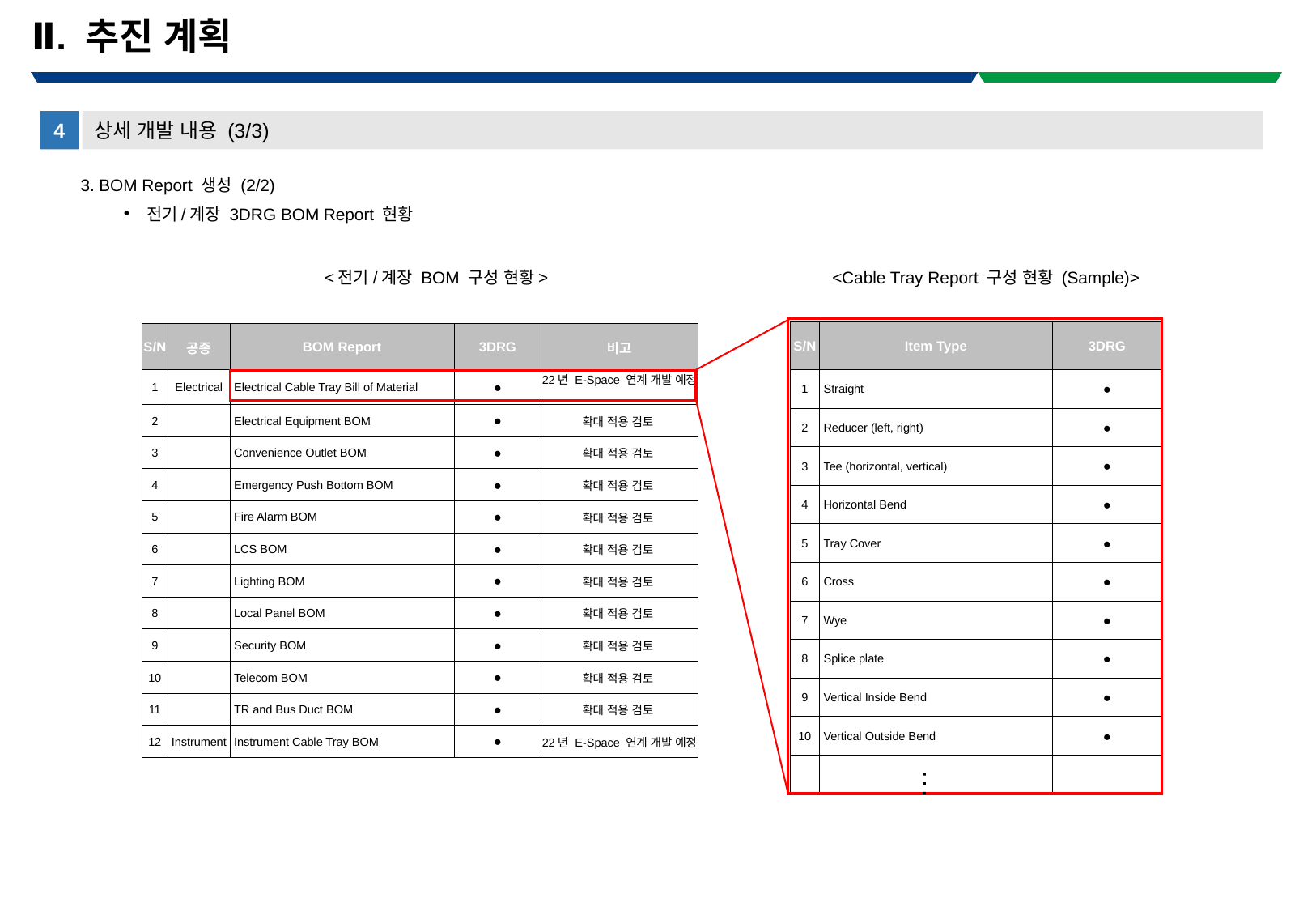

# Ⅱ. 추진 계획
4
상세 개발 내용 (3/3)
  3. BOM Report 생성 (2/2)
전기/계장 3DRG BOM Report 현황
<전기/계장 BOM 구성 현황>
<Cable Tray Report 구성 현황 (Sample)>

| S/N | Item Type | 3DRG |
| --- | --- | --- |
| 1 | Straight | ● |
| 2 | Reducer (left, right) | ● |
| 3 | Tee (horizontal, vertical) | ● |
| 4 | Horizontal Bend | ● |
| 5 | Tray Cover | ● |
| 6 | Cross | ● |
| 7 | Wye | ● |
| 8 | Splice plate | ● |
| 9 | Vertical Inside Bend | ● |
| 10 | Vertical Outside Bend | ● |
|  |  |  |
| S/N | 공종 | BOM Report | 3DRG | 비고 |
| --- | --- | --- | --- | --- |
| 1 | Electrical | Electrical Cable Tray Bill of Material | ● | 22년 E-Space 연계 개발 예정 |
| 2 |  | Electrical Equipment BOM | ● | 확대 적용 검토 |
| 3 |  | Convenience Outlet BOM | ● | 확대 적용 검토 |
| 4 |  | Emergency Push Bottom BOM | ● | 확대 적용 검토 |
| 5 |  | Fire Alarm BOM | ● | 확대 적용 검토 |
| 6 |  | LCS BOM | ● | 확대 적용 검토 |
| 7 |  | Lighting BOM | ● | 확대 적용 검토 |
| 8 |  | Local Panel BOM | ● | 확대 적용 검토 |
| 9 |  | Security BOM | ● | 확대 적용 검토 |
| 10 |  | Telecom BOM | ● | 확대 적용 검토 |
| 11 |  | TR and Bus Duct BOM | ● | 확대 적용 검토 |
| 12 | Instrument | Instrument Cable Tray BOM | ● | 22년 E-Space 연계 개발 예정 |

…